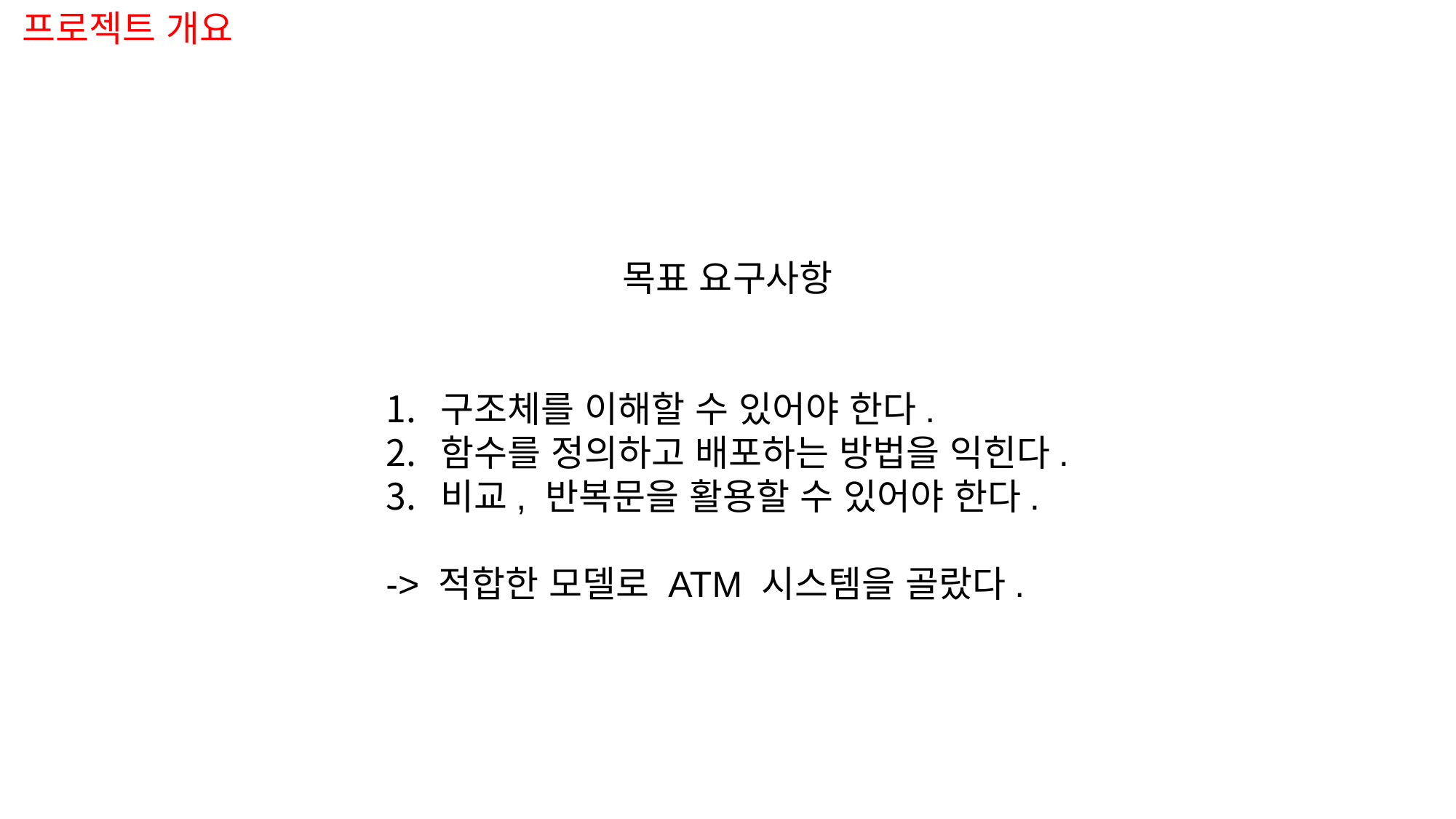

프로젝트 개요
목표 요구사항

구조체를 이해할 수 있어야 한다.
함수를 정의하고 배포하는 방법을 익힌다.
비교, 반복문을 활용할 수 있어야 한다.

-> 적합한 모델로 ATM 시스템을 골랐다.